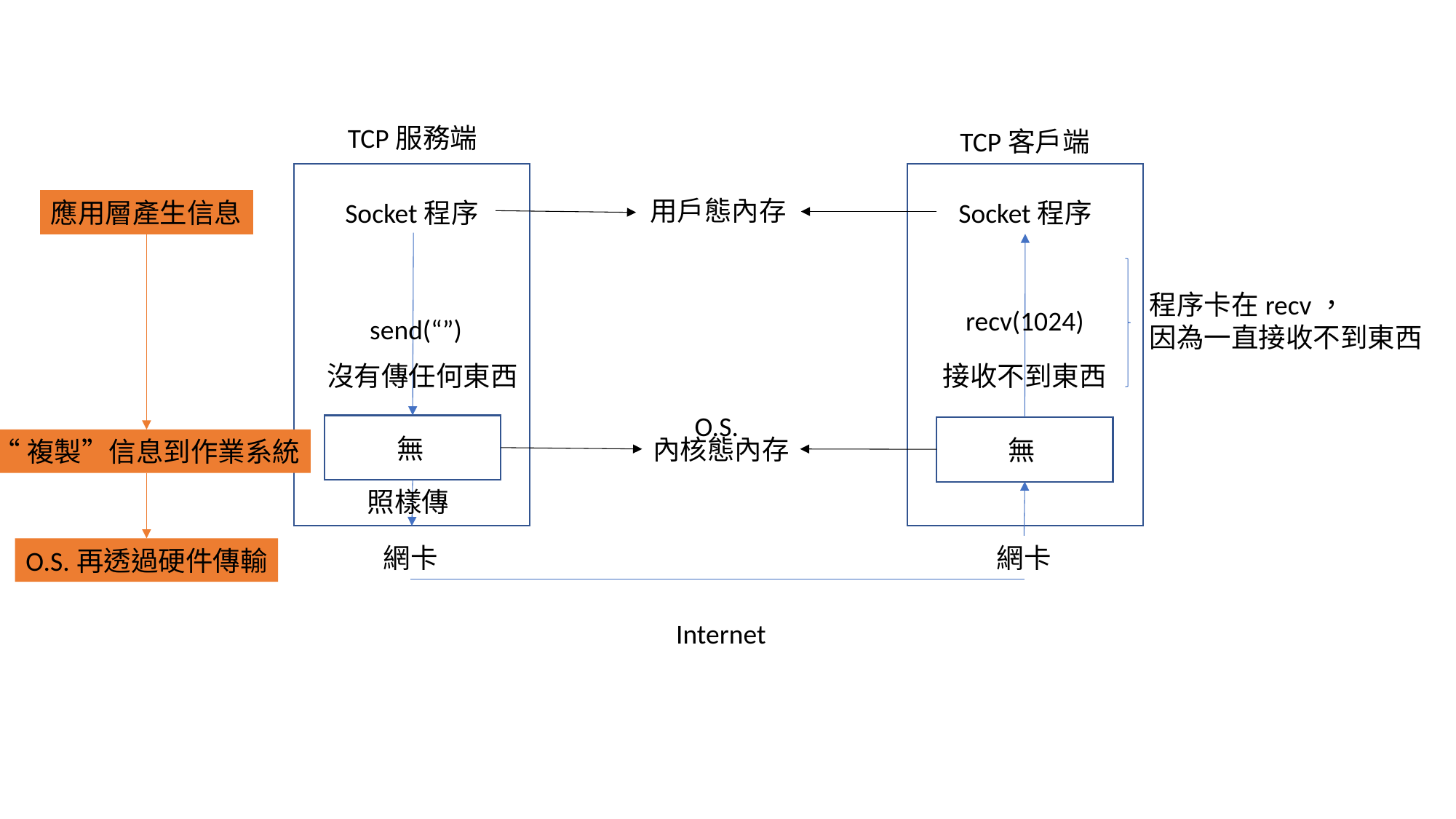

TCP服務端
TCP客戶端

用戶態內存
應用層產生信息
Socket程序
Socket程序

程序卡在recv，
因為一直接收不到東西
recv(1024)
send(“”)
沒有傳任何東西
接收不到東西
O.S.

無
內核態內存
無
“複製”信息到作業系統
照樣傳
網卡
網卡
O.S.再透過硬件傳輸
Internet